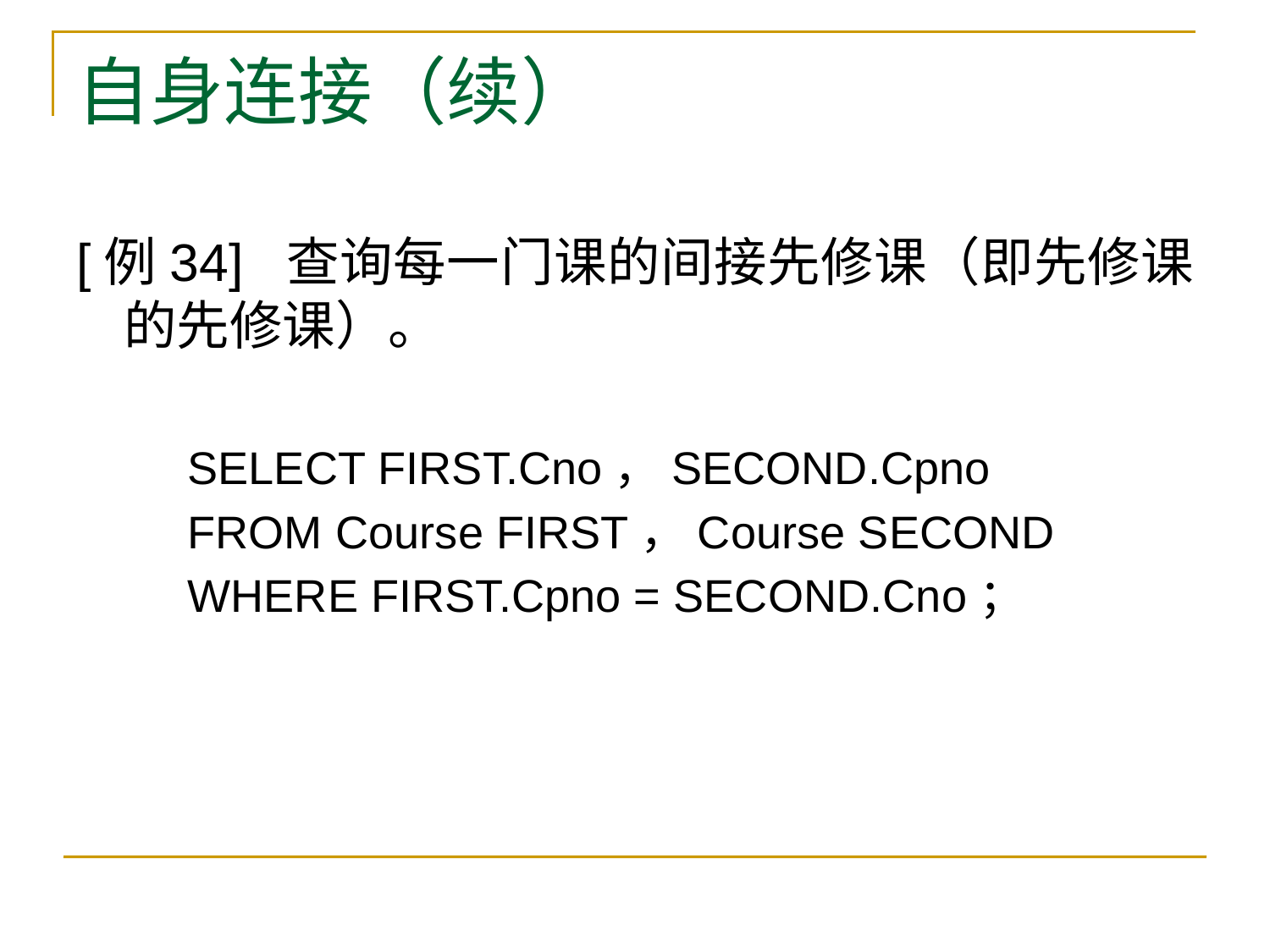

# 自身连接（续）
[例34]  查询每一门课的间接先修课（即先修课的先修课）。

     SELECT FIRST.Cno，SECOND.Cpno
     FROM Course FIRST，Course SECOND
     WHERE FIRST.Cpno = SECOND.Cno；